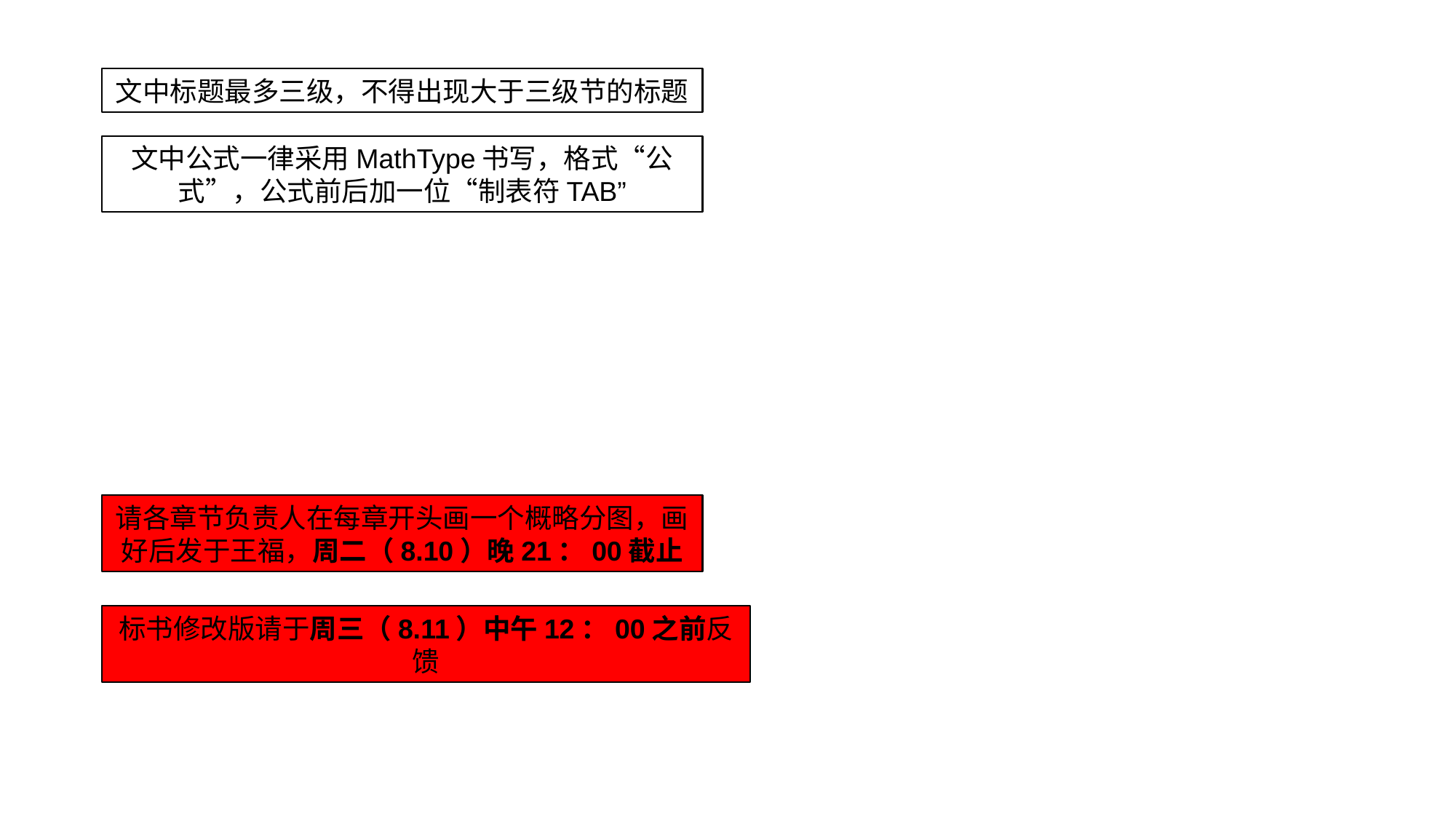

文中标题最多三级，不得出现大于三级节的标题
文中公式一律采用MathType书写，格式“公式”，公式前后加一位“制表符TAB”
请各章节负责人在每章开头画一个概略分图，画好后发于王福，周二（8.10）晚21：00截止
标书修改版请于周三（8.11）中午12：00之前反馈